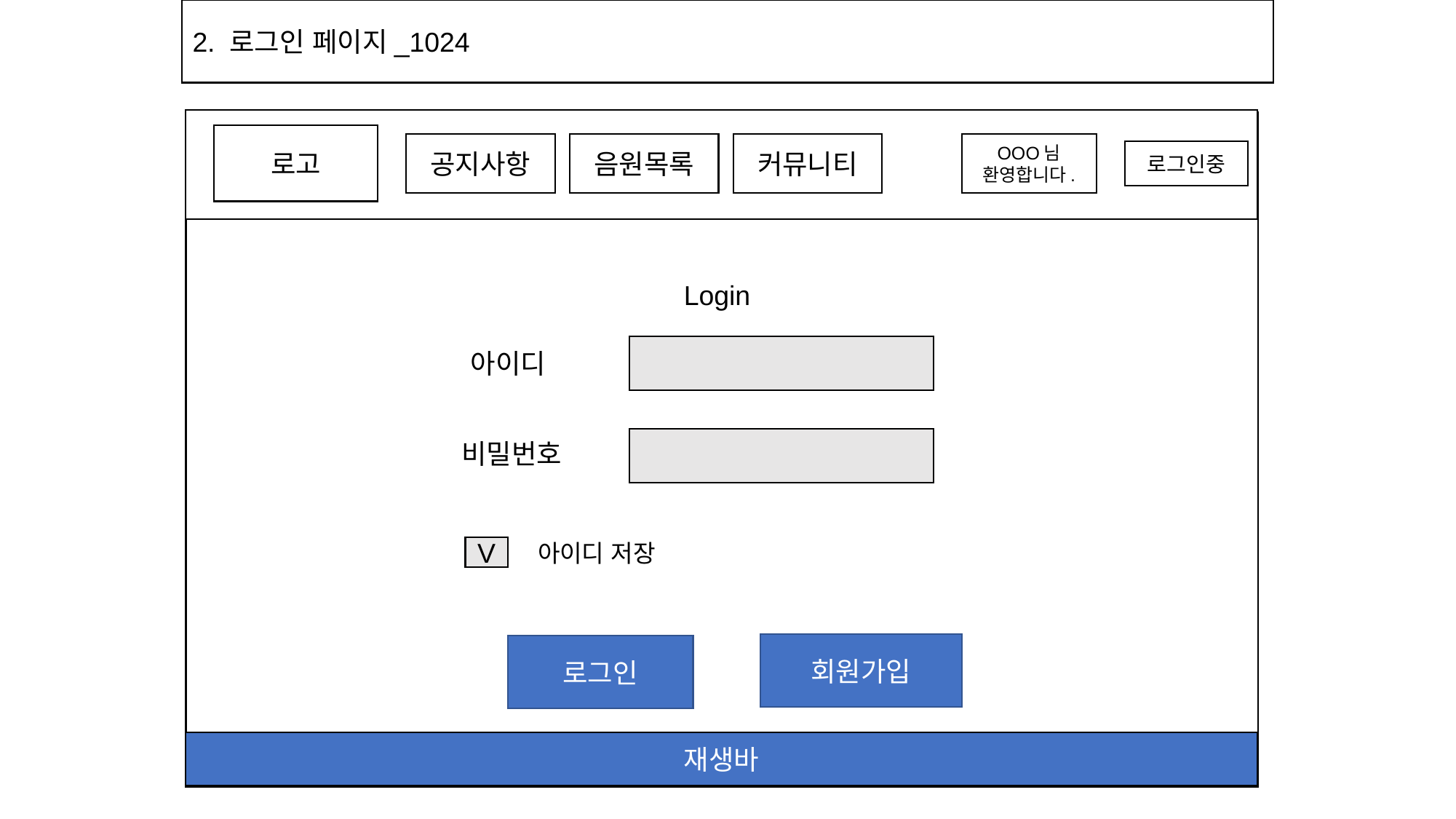

2. 로그인 페이지_1024

로고
공지사항
음원목록
커뮤니티
로그인중
재생바
OOO님 환영합니다.
Login

아이디

비밀번호
아이디 저장
V
회원가입
로그인